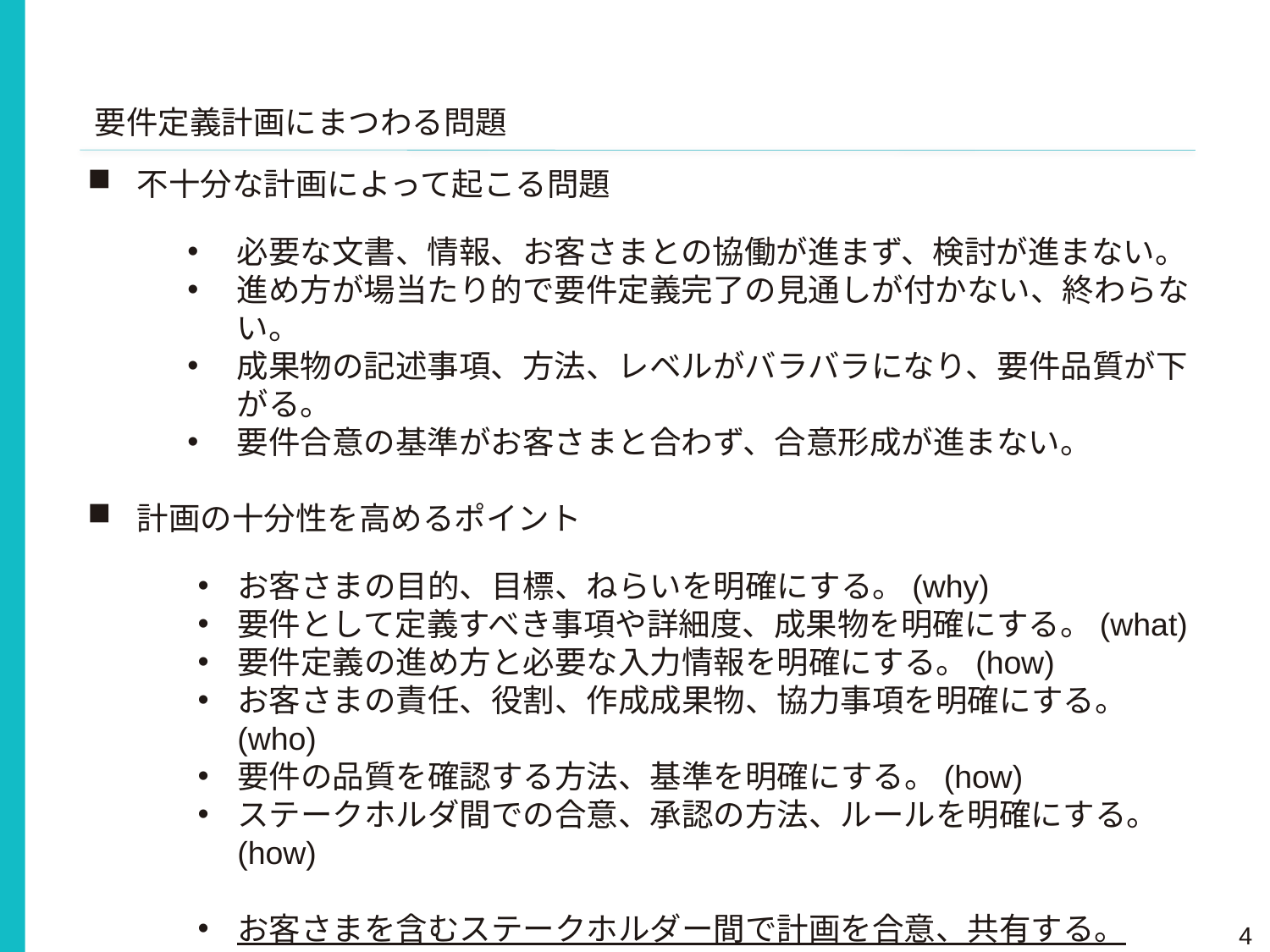

要件定義計画にまつわる問題
不十分な計画によって起こる問題

必要な文書、情報、お客さまとの協働が進まず、検討が進まない。
進め方が場当たり的で要件定義完了の見通しが付かない、終わらない。
成果物の記述事項、方法、レベルがバラバラになり、要件品質が下がる。
要件合意の基準がお客さまと合わず、合意形成が進まない。

計画の十分性を高めるポイント

お客さまの目的、目標、ねらいを明確にする。(why)
要件として定義すべき事項や詳細度、成果物を明確にする。(what)
要件定義の進め方と必要な入力情報を明確にする。(how)
お客さまの責任、役割、作成成果物、協力事項を明確にする。(who)
要件の品質を確認する方法、基準を明確にする。(how)
ステークホルダ間での合意、承認の方法、ルールを明確にする。(how)

お客さまを含むステークホルダー間で計画を合意、共有する。

4